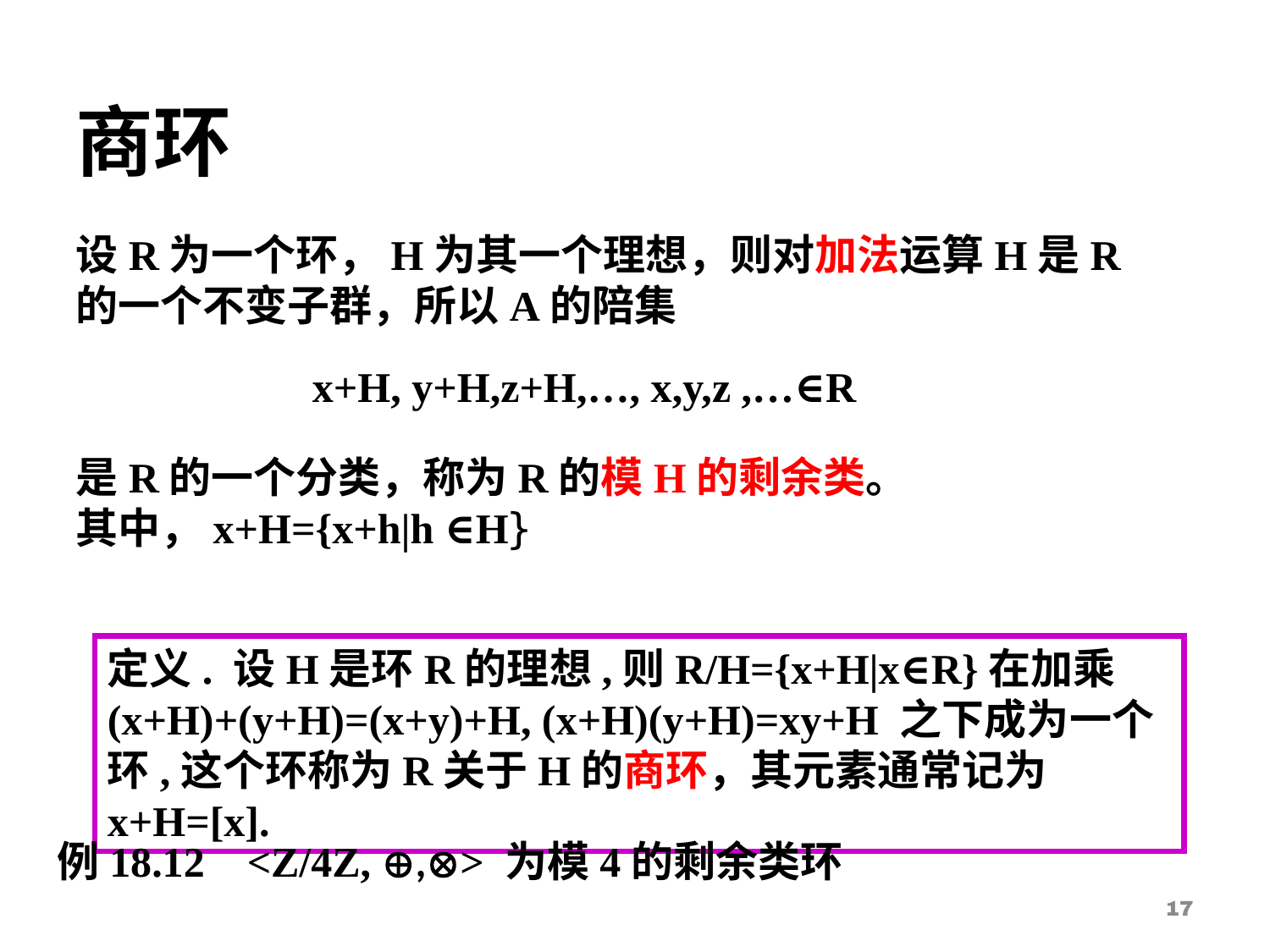

商环
设R为一个环，H为其一个理想，则对加法运算H是R的一个不变子群，所以A的陪集
x+H, y+H,z+H,…, x,y,z ,…∈R
是R的一个分类，称为R的模H的剩余类。
其中，x+H={x+h|h ∈H}
定义. 设H是环R的理想,则R/H={x+H|x∈R}在加乘(x+H)+(y+H)=(x+y)+H, (x+H)(y+H)=xy+H 之下成为一个环,这个环称为R关于H的商环，其元素通常记为x+H=[x].
例18.12    <Z/4Z, ⊕,⊗> 为模4的剩余类环
17